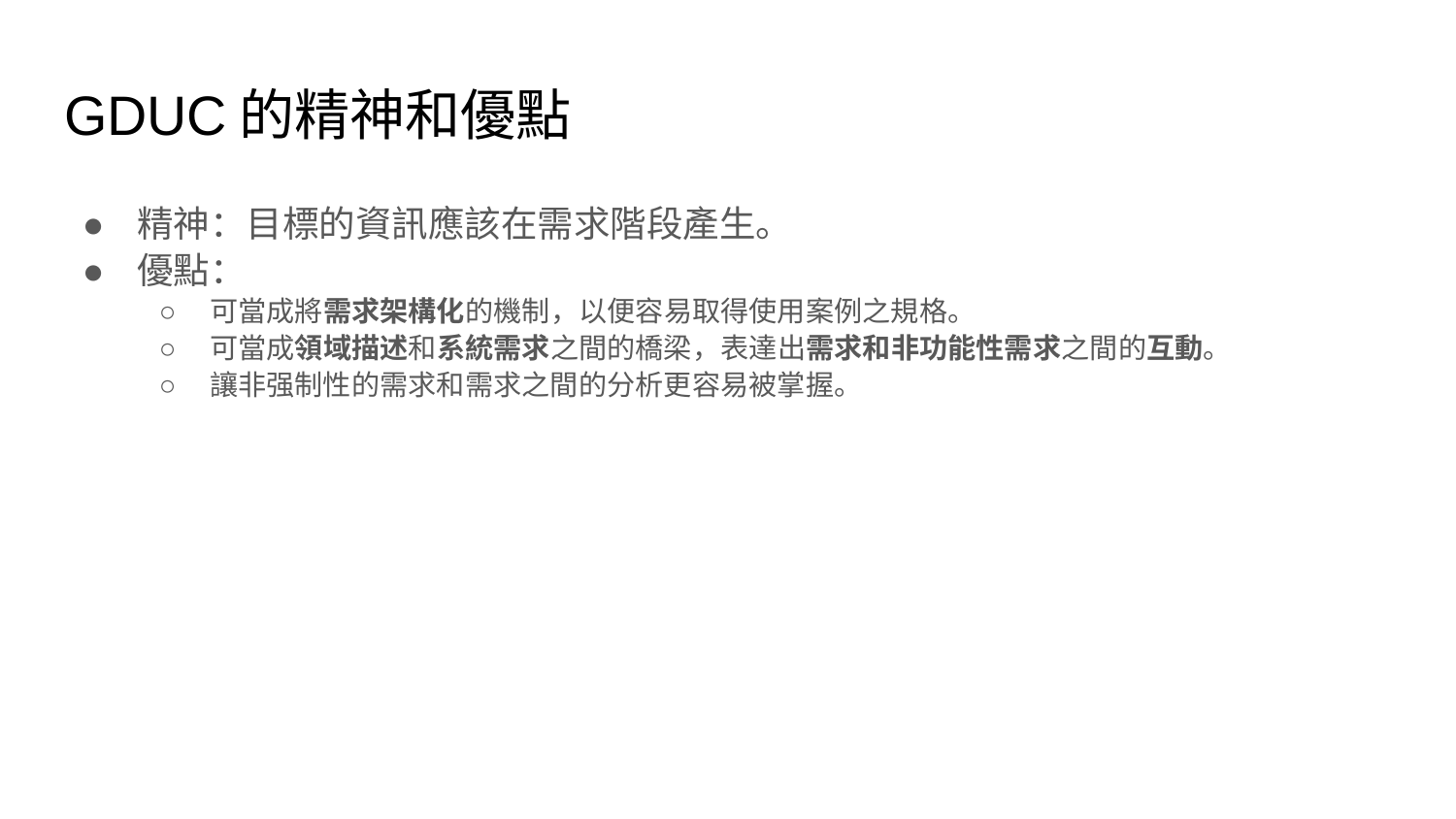

# GDUC的精神和優點
精神：目標的資訊應該在需求階段產生。
優點：
可當成將需求架構化的機制，以便容易取得使用案例之規格。
可當成領域描述和系統需求之間的橋梁，表達出需求和非功能性需求之間的互動。
讓非强制性的需求和需求之間的分析更容易被掌握。